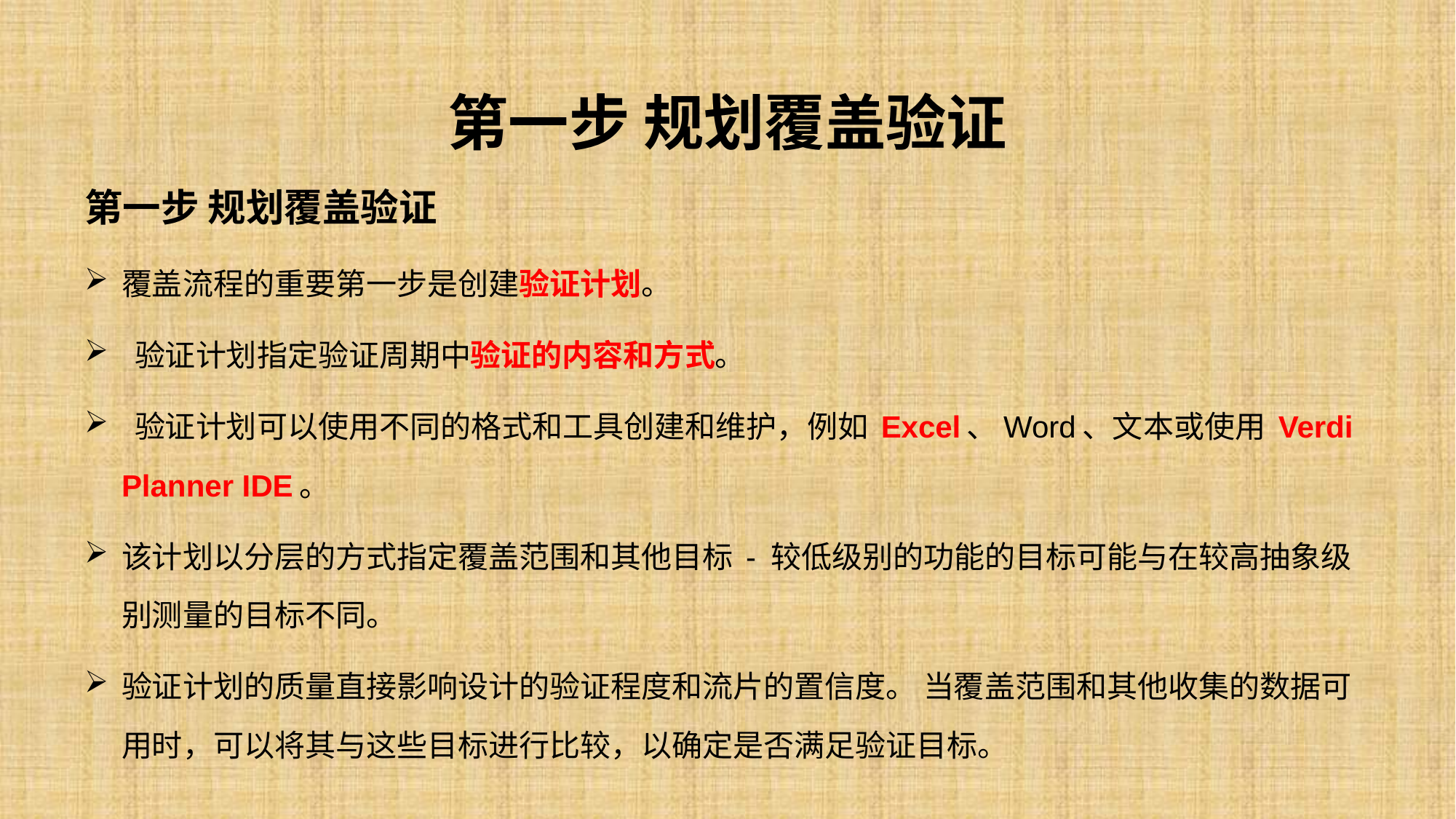

# 第一步 规划覆盖验证
第一步 规划覆盖验证
覆盖流程的重要第一步是创建验证计划。
 验证计划指定验证周期中验证的内容和方式。
 验证计划可以使用不同的格式和工具创建和维护，例如 Excel、Word、文本或使用 Verdi Planner IDE。
该计划以分层的方式指定覆盖范围和其他目标 - 较低级别的功能的目标可能与在较高抽象级别测量的目标不同。
验证计划的质量直接影响设计的验证程度和流片的置信度。 当覆盖范围和其他收集的数据可用时，可以将其与这些目标进行比较，以确定是否满足验证目标。